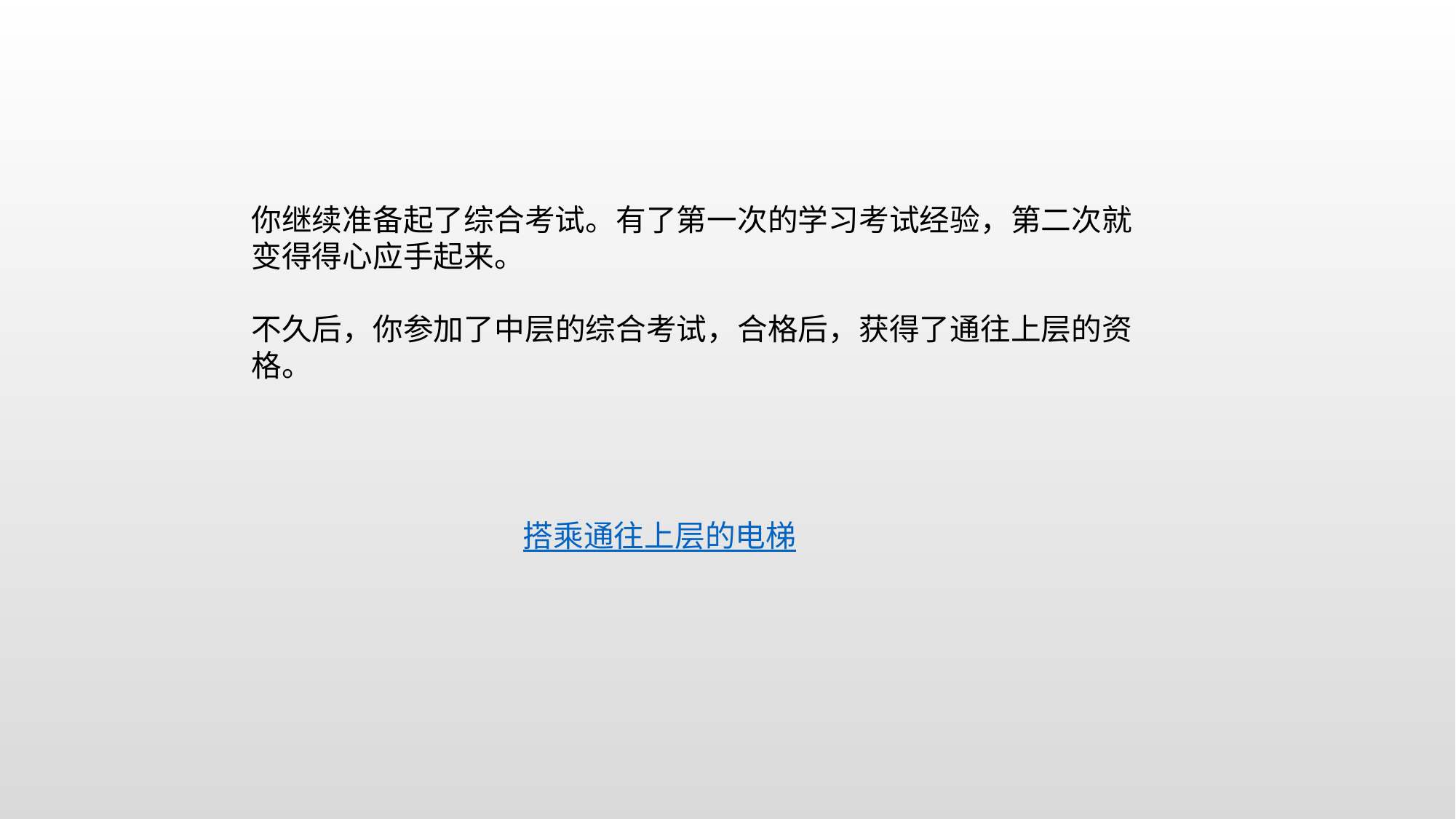

你继续准备起了综合考试。有了第一次的学习考试经验，第二次就变得得心应手起来。

不久后，你参加了中层的综合考试，合格后，获得了通往上层的资格。
搭乘通往上层的电梯